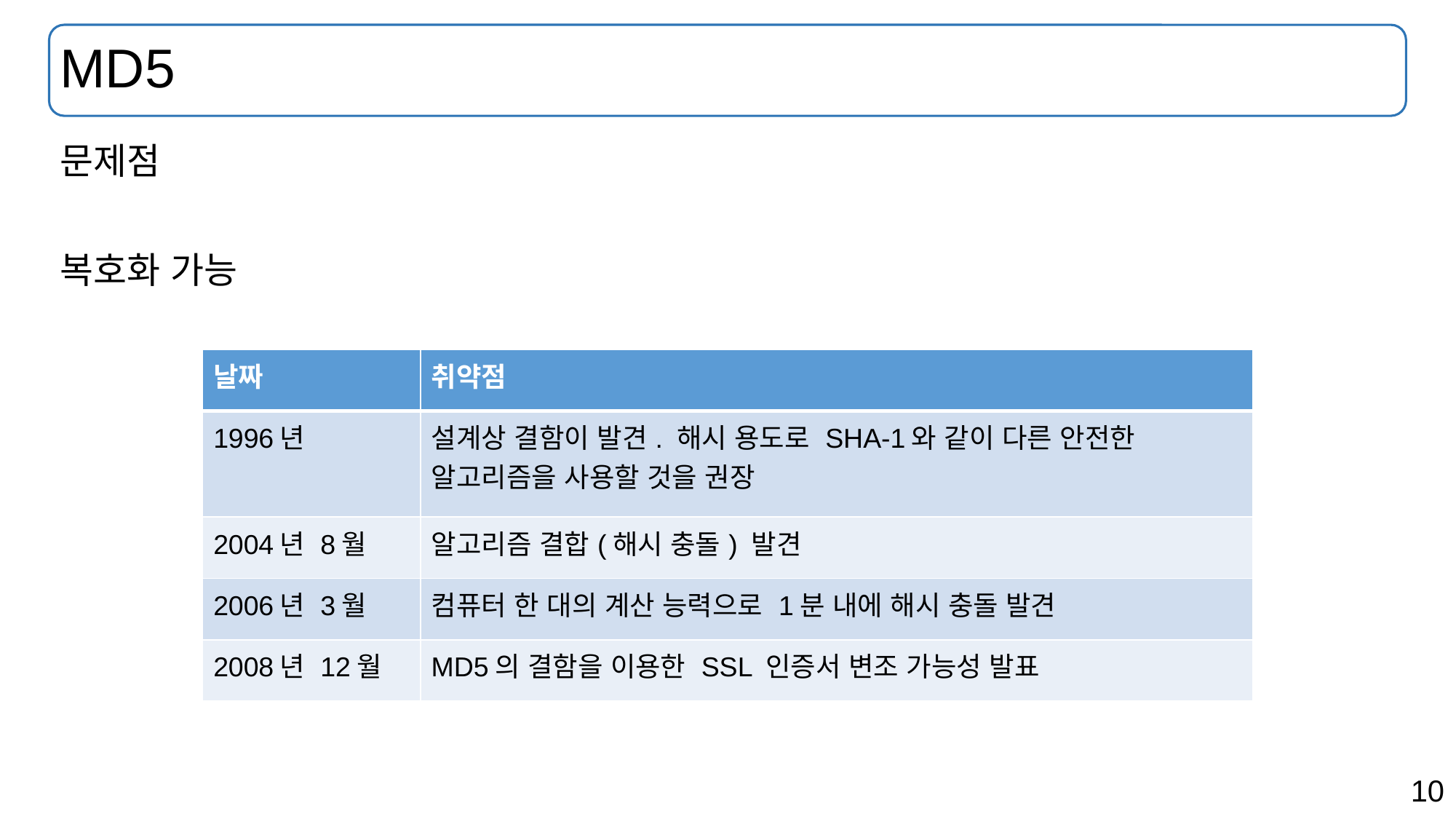

# MD5
문제점

복호화 가능

| 날짜 | 취약점 |
| --- | --- |
| 1996년 | 설계상 결함이 발견. 해시 용도로 SHA-1와 같이 다른 안전한 알고리즘을 사용할 것을 권장 |
| 2004년 8월 | 알고리즘 결합(해시 충돌) 발견 |
| 2006년 3월 | 컴퓨터 한 대의 계산 능력으로 1분 내에 해시 충돌 발견 |
| 2008년 12월 | MD5의 결함을 이용한 SSL 인증서 변조 가능성 발표 |